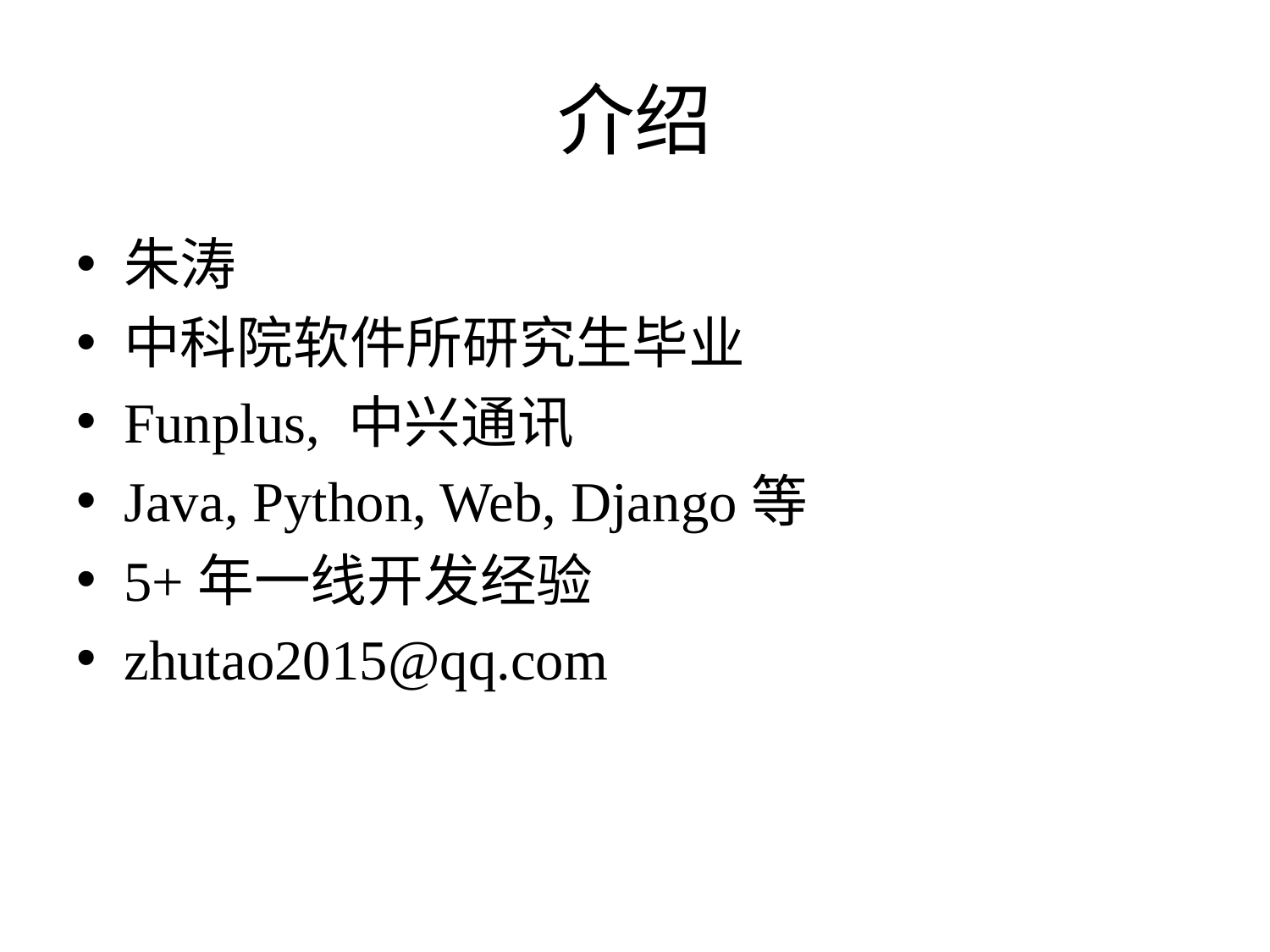

# 介绍
朱涛
中科院软件所研究生毕业
Funplus, 中兴通讯
Java, Python, Web, Django等
5+年一线开发经验
zhutao2015@qq.com